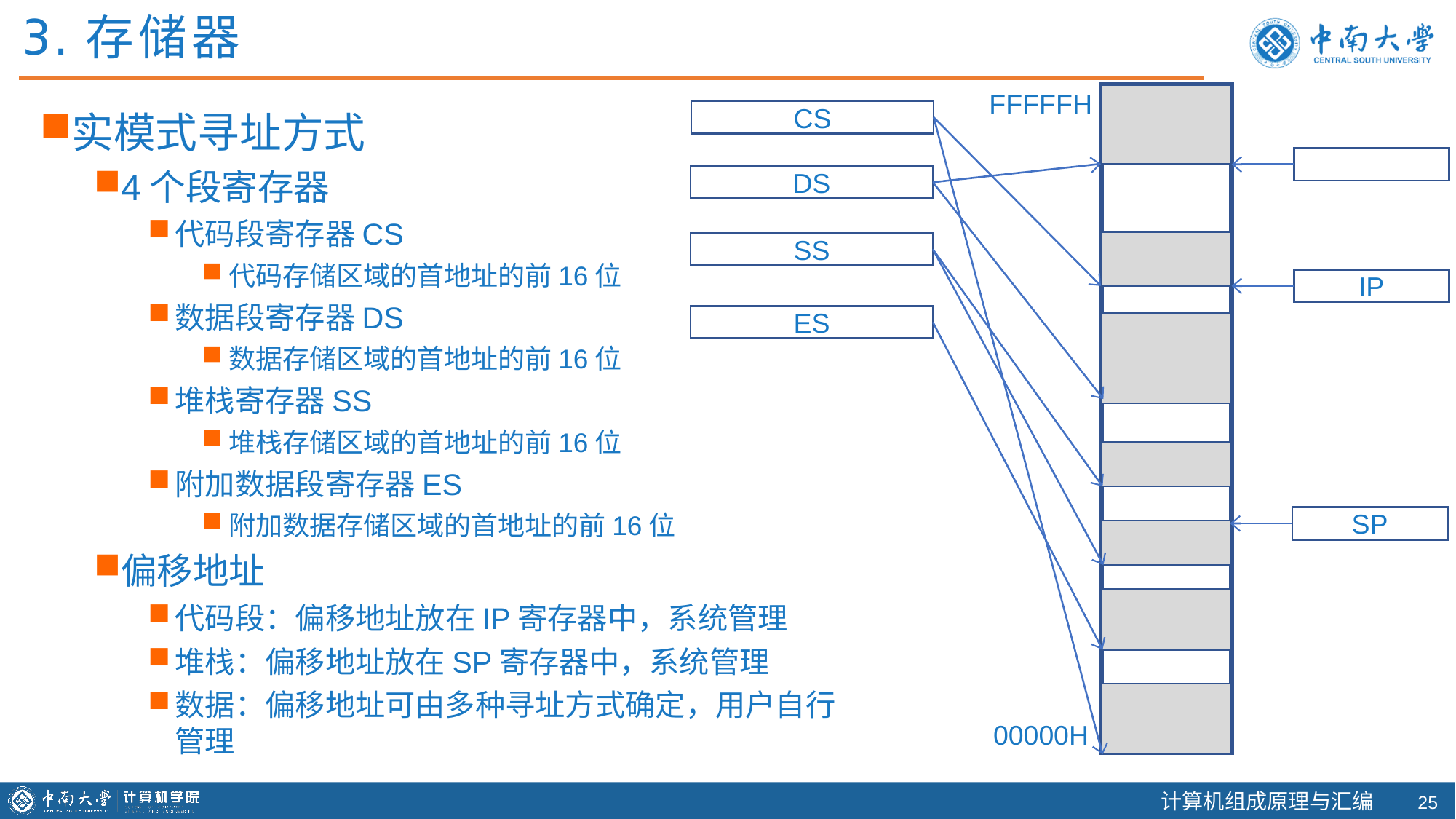

3.存储器
FFFFFH

实模式寻址方式
4个段寄存器
代码段寄存器CS
代码存储区域的首地址的前16位
数据段寄存器DS
数据存储区域的首地址的前16位
堆栈寄存器SS
堆栈存储区域的首地址的前16位
附加数据段寄存器ES
附加数据存储区域的首地址的前16位
偏移地址
代码段：偏移地址放在IP寄存器中，系统管理
堆栈：偏移地址放在SP寄存器中，系统管理
数据：偏移地址可由多种寻址方式确定，用户自行管理

CS

DS

SS
IP
ES

SP

00000H
25